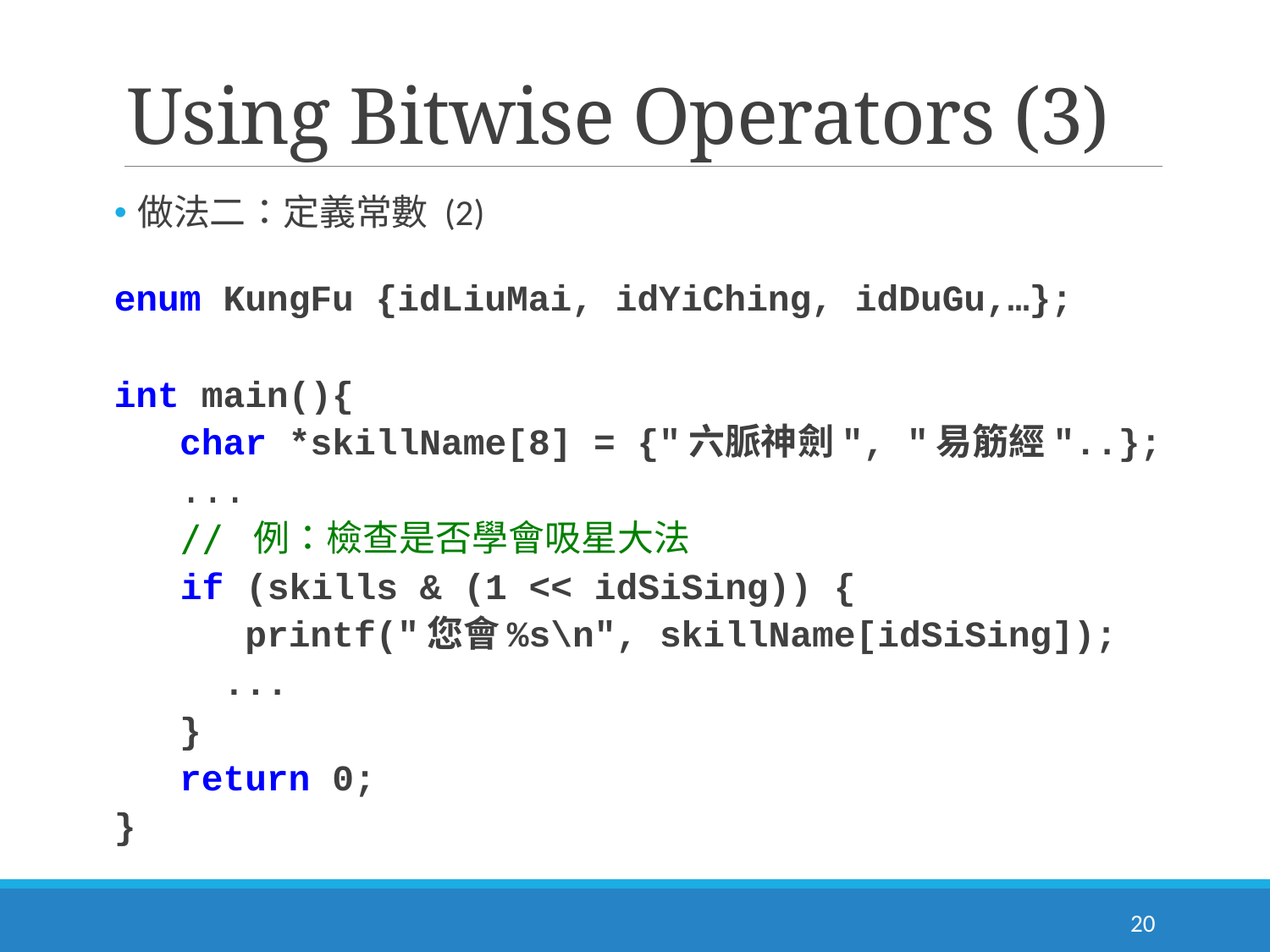

# Using Bitwise Operators (3)
做法二：定義常數 (2)

enum KungFu {idLiuMai, idYiChing, idDuGu,…};

int main(){
   char *skillName[8] = {"六脈神劍", "易筋經"..};
   ...
   // 例：檢查是否學會吸星大法
   if (skills & (1 << idSiSing)) {
      printf("您會%s\n", skillName[idSiSing]);
     ...
   }
   return 0;
}
20